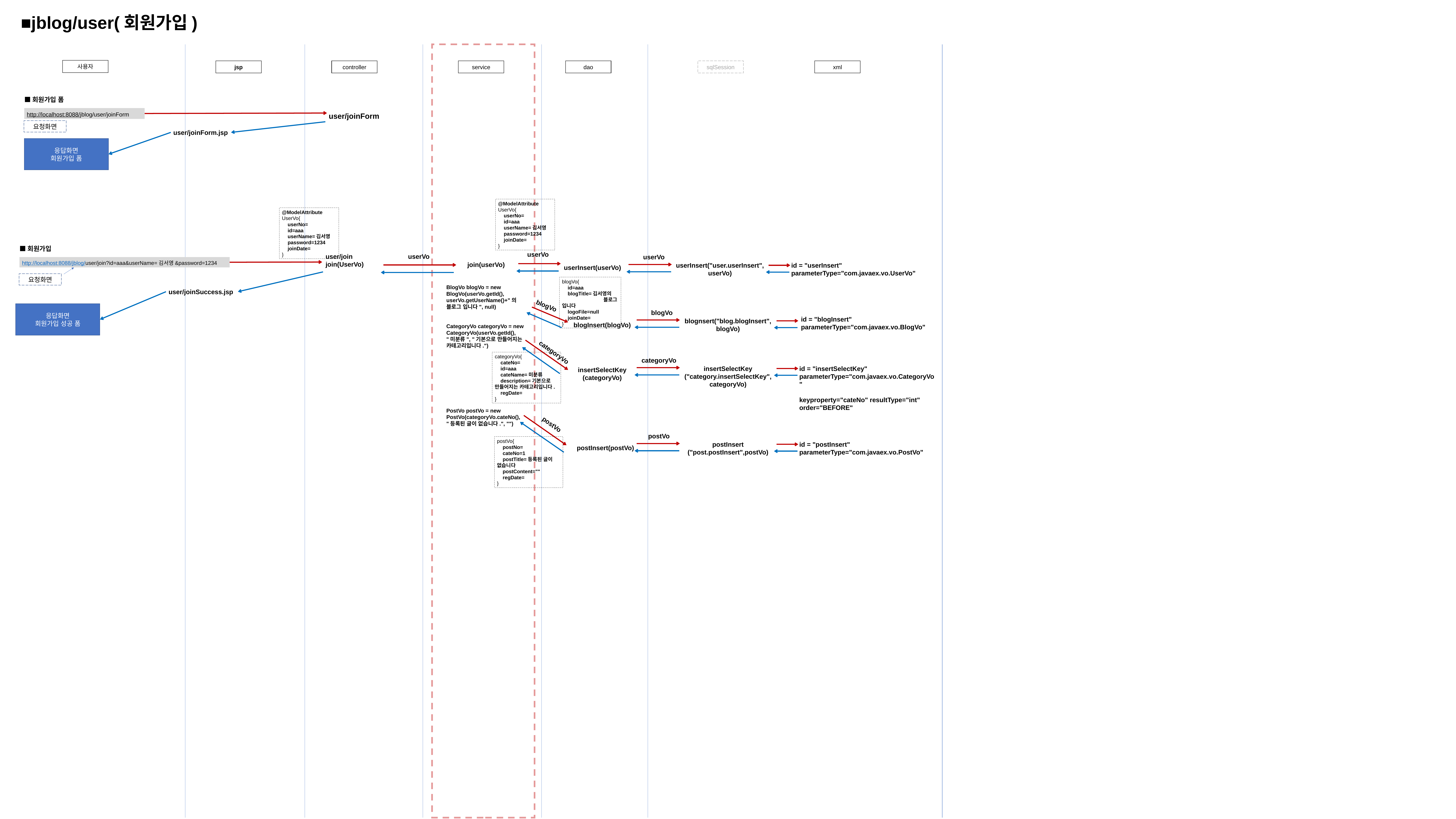

■jblog/user(회원가입)

사용자
jsp
controller
service
dao
sqlSession
xml
■회원가입 폼
http://localhost:8088/jblog/user/joinForm
user/joinForm
요청화면
user/joinForm.jsp
응답화면
회원가입 폼
@ModelAttribute
UserVo{
    userNo=
    id=aaa
    userName=김서영
    password=1234
    joinDate=
}
@ModelAttribute
UserVo{
    userNo=
    id=aaa
    userName=김서영
    password=1234
    joinDate=
}
■회원가입
userVo
user/join
join(UserVo)

userVo
userVo
http://localhost:8088/jblog/user/join?id=aaa&userName=김서영&password=1234
join(userVo)

BlogVo blogVo = new
BlogVo(userVo.getId(), userVo.getUserName()+"의 블로그 입니다", null)

CategoryVo categoryVo = new CategoryVo(userVo.getId(), "미분류", "기본으로 만들어지는 카테고리입니다.")

PostVo postVo = new PostVo(categoryVo.cateNo(), "등록된 글이 없습니다.", "")
userInsert("user.userInsert",
userVo)
id = "userInsert"
parameterType="com.javaex.vo.UserVo"
userInsert(userVo)
요청화면
blogVo{
    id=aaa
    blogTitle=김서영의                                  블로그 입니다
    logoFile=null
    joinDate=
}
user/joinSuccess.jsp
blogVo
응답화면
회원가입 성공 폼
blogVo
id = "blogInsert"
parameterType="com.javaex.vo.BlogVo"
blognsert("blog.blogInsert",
blogVo)
blogInsert(blogVo)
categoryVo
categoryVo{
    cateNo=
    id=aaa
    cateName=미분류
    description=기본으로 만들어지는 카테고리입니다.
    regDate=
}
categoryVo
insertSelectKey
("category.insertSelectKey",
categoryVo)
id = "insertSelectKey"
parameterType="com.javaex.vo.CategoryVo"

keyproperty="cateNo" resultType="int"
order="BEFORE"
insertSelectKey
(categoryVo)
postVo
postVo
postVo{
    postNo=
    cateNo=1
    postTitle=등록된 글이 없습니다
    postContent=""
    regDate=
}
postInsert
("post.postInsert",postVo)
id = "postInsert"
parameterType="com.javaex.vo.PostVo"
postInsert(postVo)
deleteForm.jsp